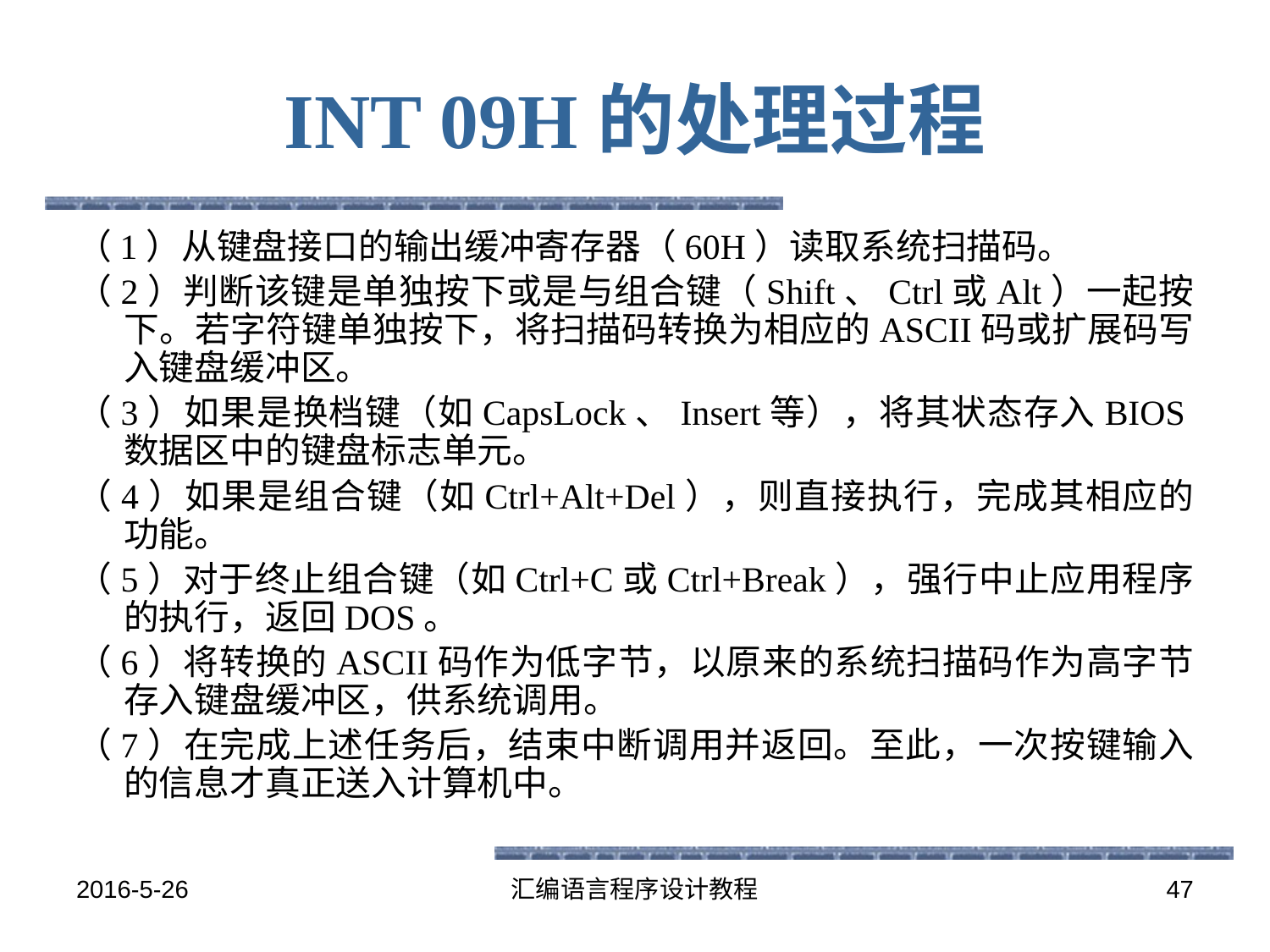

# INT 09H的处理过程
（1）从键盘接口的输出缓冲寄存器（60H）读取系统扫描码。
（2）判断该键是单独按下或是与组合键（Shift、Ctrl或Alt）一起按下。若字符键单独按下，将扫描码转换为相应的ASCII码或扩展码写入键盘缓冲区。
（3）如果是换档键（如CapsLock、Insert等），将其状态存入BIOS数据区中的键盘标志单元。
（4）如果是组合键（如Ctrl+Alt+Del），则直接执行，完成其相应的功能。
（5）对于终止组合键（如Ctrl+C或Ctrl+Break），强行中止应用程序的执行，返回DOS。
（6）将转换的ASCII码作为低字节，以原来的系统扫描码作为高字节存入键盘缓冲区，供系统调用。
（7）在完成上述任务后，结束中断调用并返回。至此，一次按键输入的信息才真正送入计算机中。
2016-5-26
汇编语言程序设计教程
47